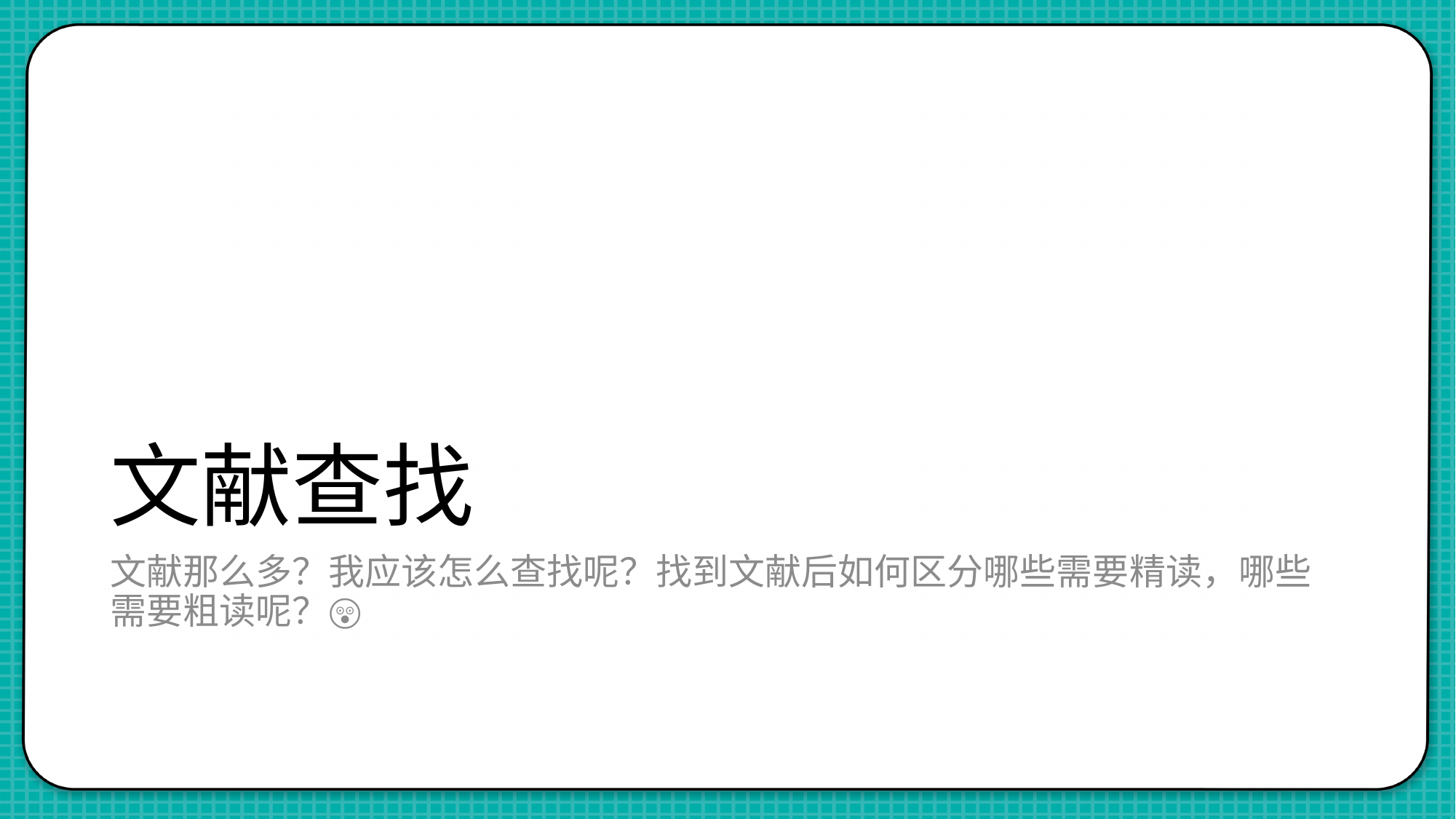

# 文献查找
文献那么多？我应该怎么查找呢？找到文献后如何区分哪些需要精读，哪些需要粗读呢？😲